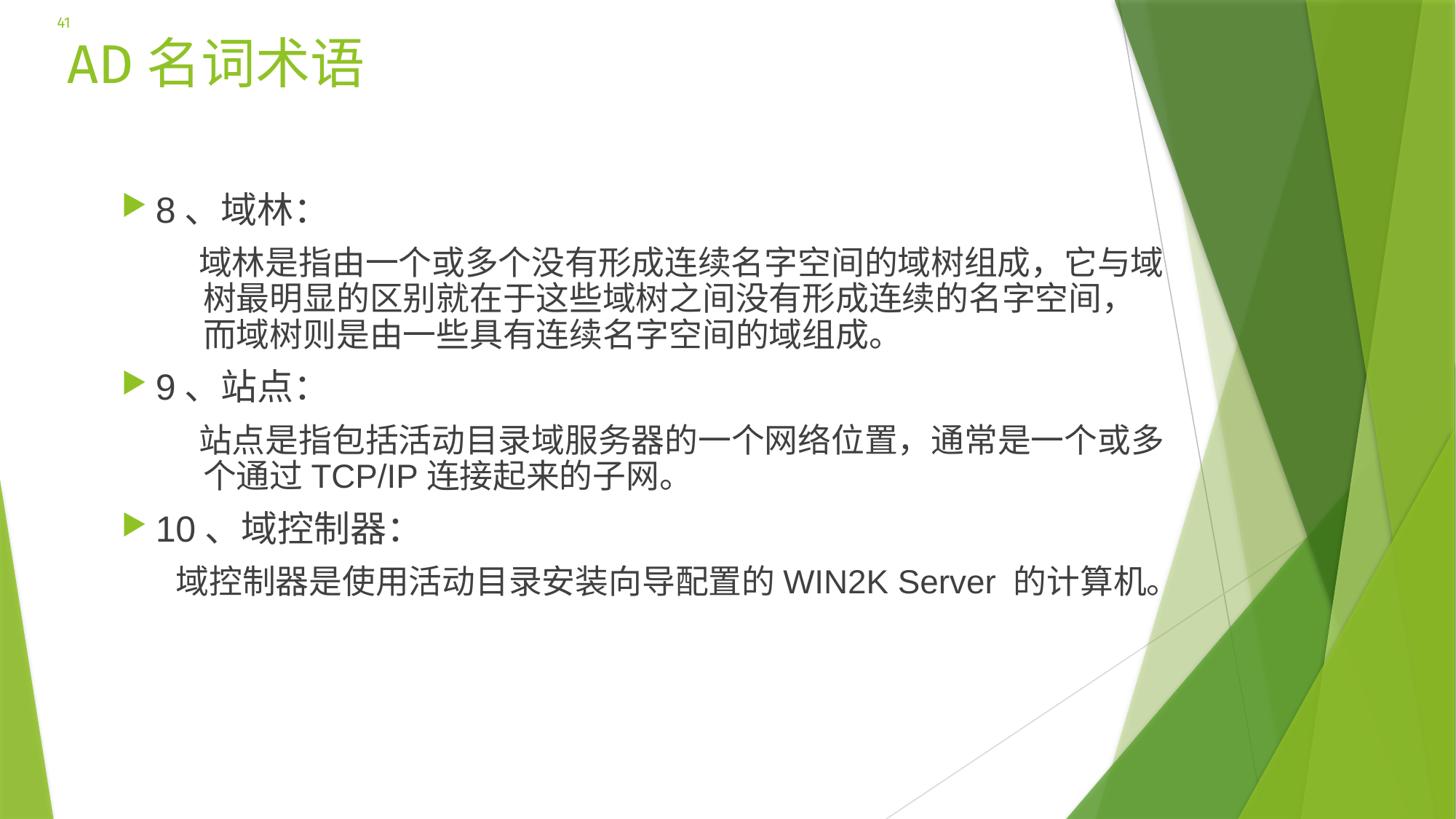

41
# AD名词术语
8、域林：
  域林是指由一个或多个没有形成连续名字空间的域树组成，它与域树最明显的区别就在于这些域树之间没有形成连续的名字空间，而域树则是由一些具有连续名字空间的域组成。
9、站点：
  站点是指包括活动目录域服务器的一个网络位置，通常是一个或多个通过TCP/IP连接起来的子网。
10、域控制器：
域控制器是使用活动目录安装向导配置的WIN2K Server 的计算机。